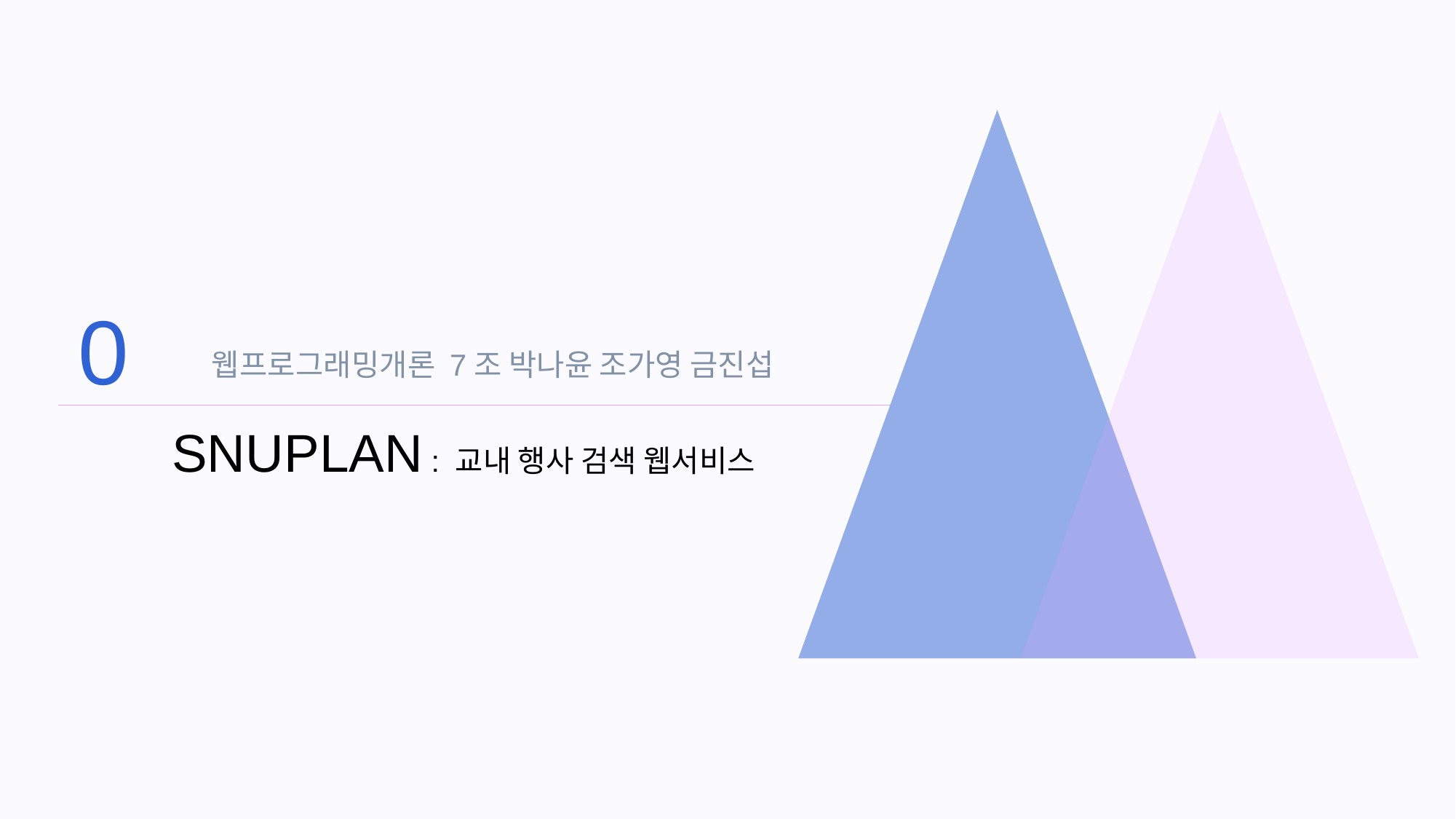

0
 웹프로그래밍개론 7조 박나윤 조가영 금진섭

SNUPLAN : 교내 행사 검색 웹서비스